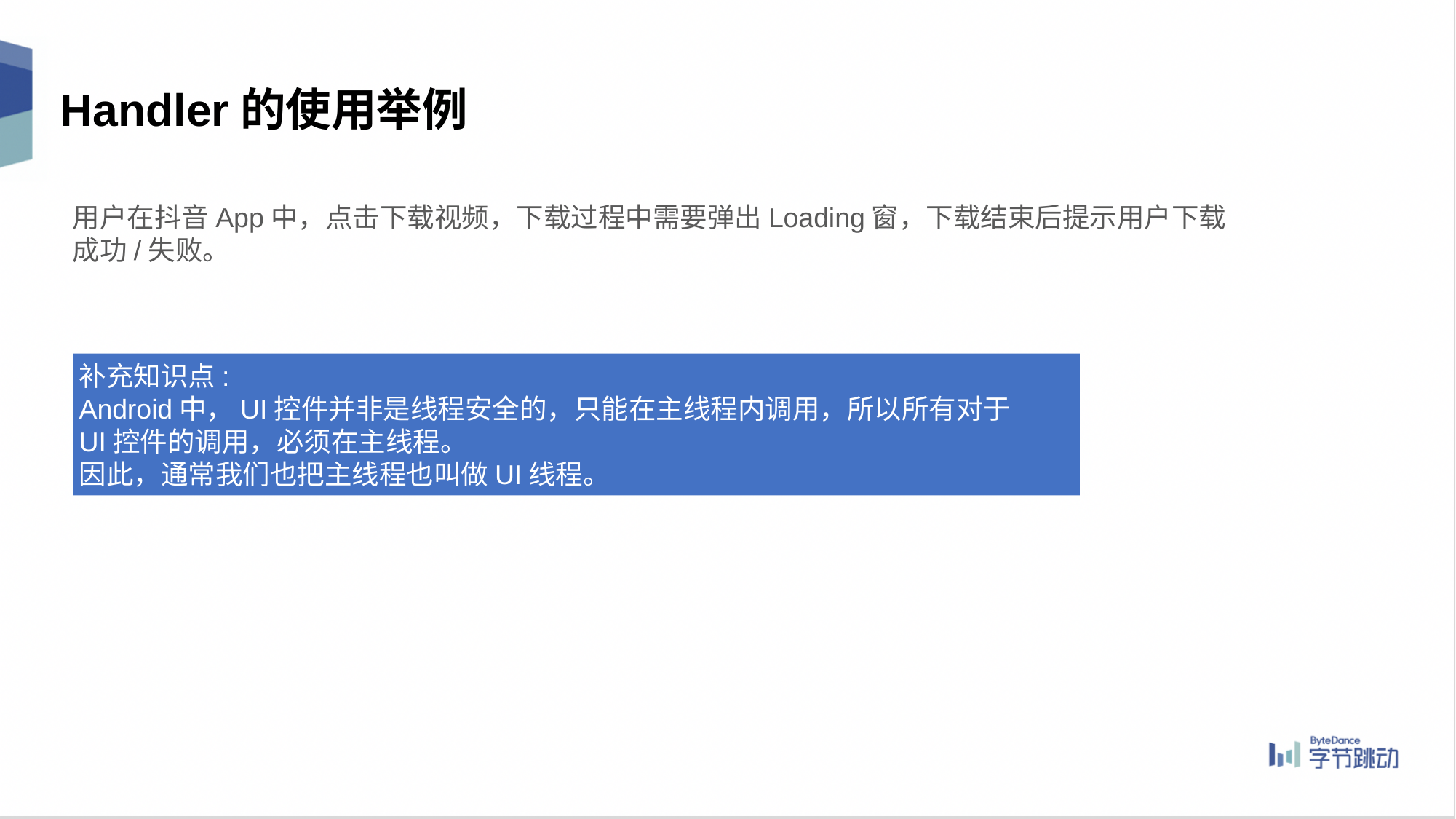

Handler的使用举例
用户在抖音App中，点击下载视频，下载过程中需要弹出Loading窗，下载结束后提示用户下载成功/失败。
补充知识点:
Android中，UI控件并非是线程安全的，只能在主线程内调用，所以所有对于
UI控件的调用，必须在主线程。
因此，通常我们也把主线程也叫做UI线程。
10